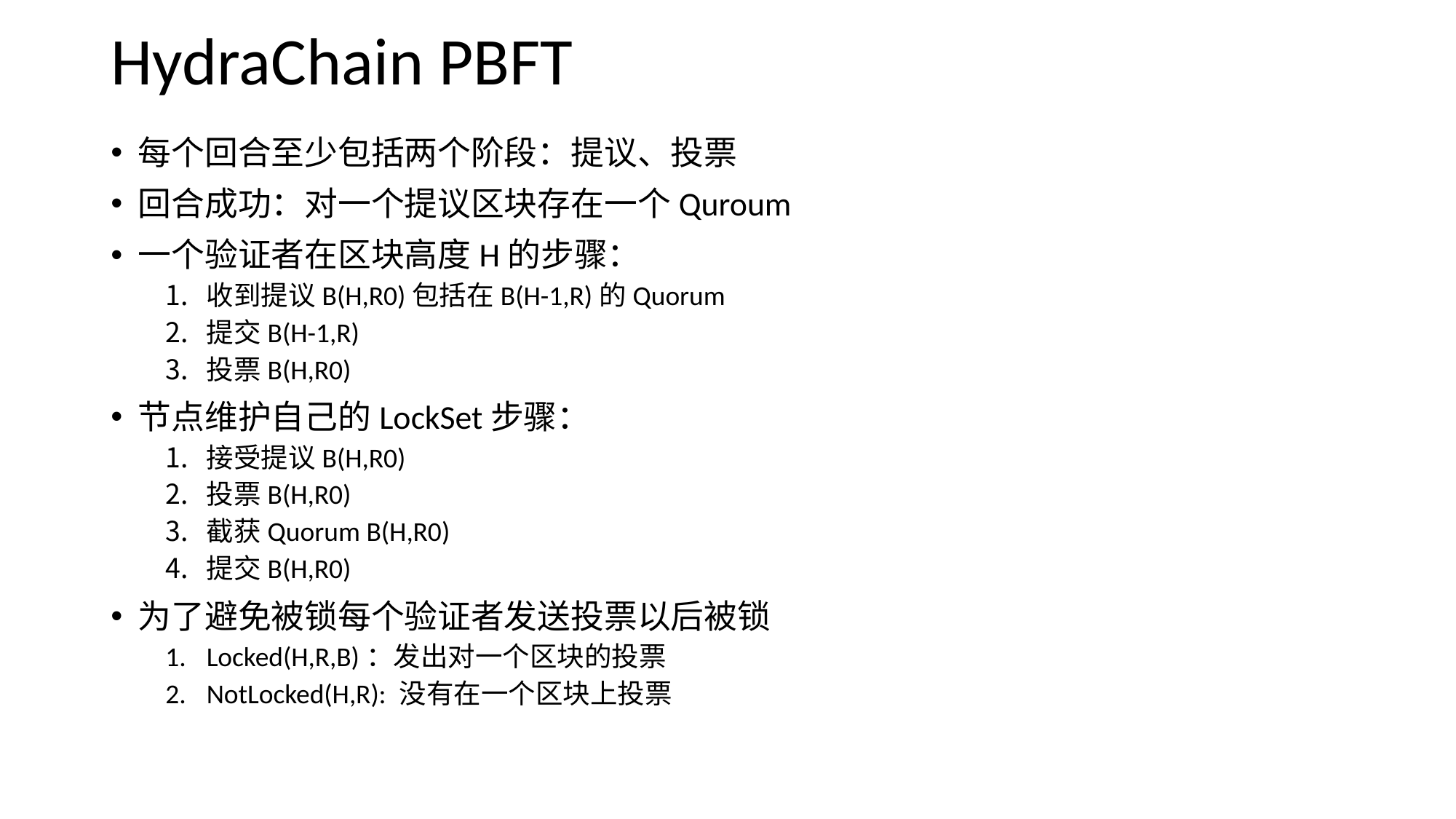

# HydraChain PBFT
每个回合至少包括两个阶段：提议、投票
回合成功：对一个提议区块存在一个Quroum
一个验证者在区块高度H的步骤：
收到提议B(H,R0)包括在B(H-1,R)的Quorum
提交B(H-1,R)
投票B(H,R0)
节点维护自己的LockSet步骤：
接受提议B(H,R0)
投票B(H,R0)
截获Quorum B(H,R0)
提交B(H,R0)
为了避免被锁每个验证者发送投票以后被锁
Locked(H,R,B)：发出对一个区块的投票
NotLocked(H,R): 没有在一个区块上投票